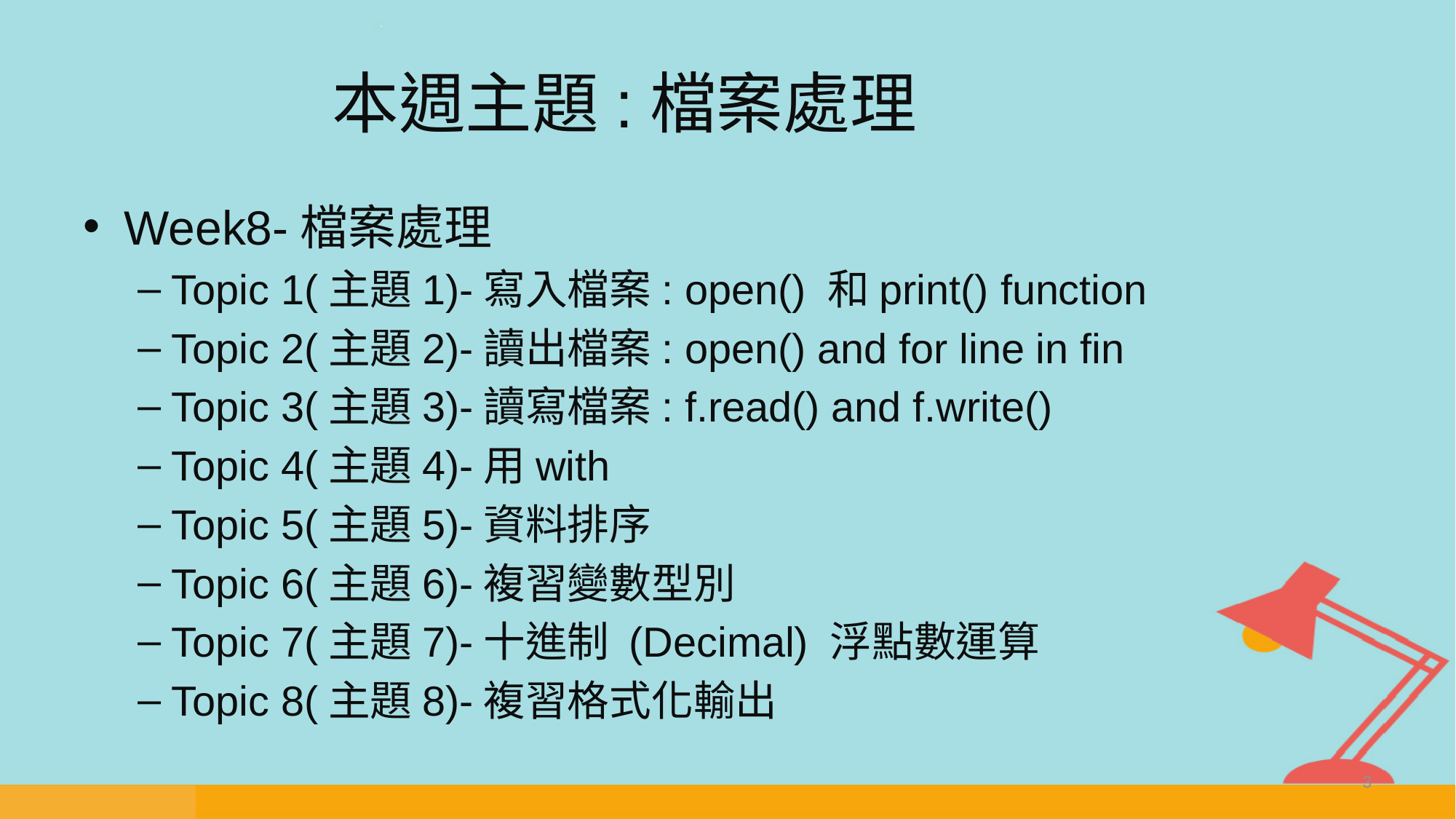

# 本週主題:檔案處理
Week8-檔案處理
Topic 1(主題1)-寫入檔案: open() 和print() function
Topic 2(主題2)-讀出檔案: open() and for line in fin
Topic 3(主題3)-讀寫檔案: f.read() and f.write()
Topic 4(主題4)-用with
Topic 5(主題5)-資料排序
Topic 6(主題6)-複習變數型別
Topic 7(主題7)-十進制 (Decimal) 浮點數運算
Topic 8(主題8)-複習格式化輸出

3